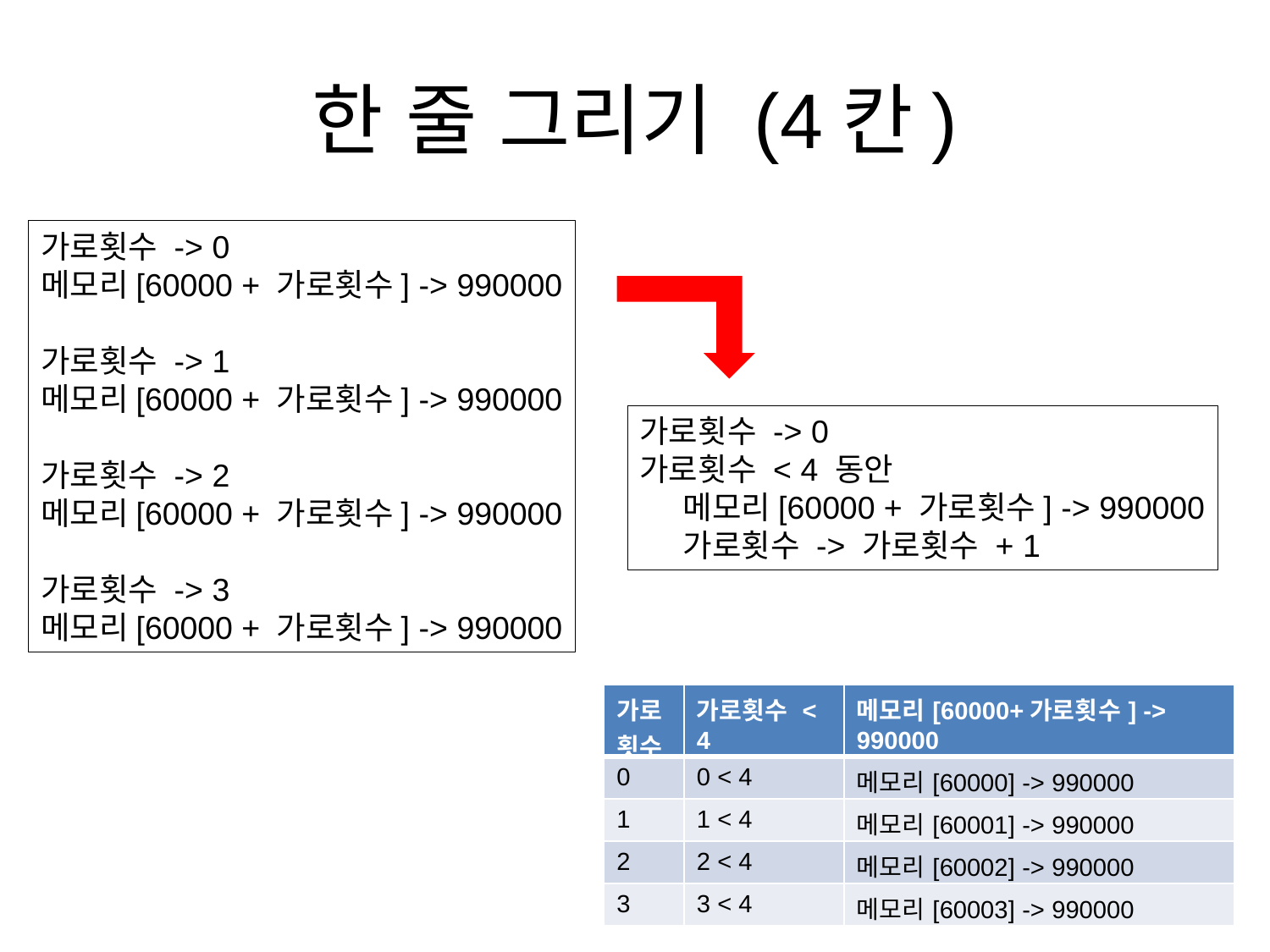

# 한 줄 그리기 (4칸)
가로횟수 -> 0
메모리[60000 + 가로횟수] -> 990000

가로횟수 -> 1
메모리[60000 + 가로횟수] -> 990000

가로횟수 -> 2
메모리[60000 + 가로횟수] -> 990000

가로횟수 -> 3
메모리[60000 + 가로횟수] -> 990000

가로횟수 -> 0
가로횟수 < 4 동안
    메모리[60000 + 가로횟수] -> 990000
    가로횟수 -> 가로횟수 + 1
| 가로횟수 | 가로횟수 < 4 | 메모리[60000+가로횟수] -> 990000 |
| --- | --- | --- |
| 0 | 0 < 4 | 메모리[60000] -> 990000 |
| 1 | 1 < 4 | 메모리[60001] -> 990000 |
| 2 | 2 < 4 | 메모리[60002] -> 990000 |
| 3 | 3 < 4 | 메모리[60003] -> 990000 |